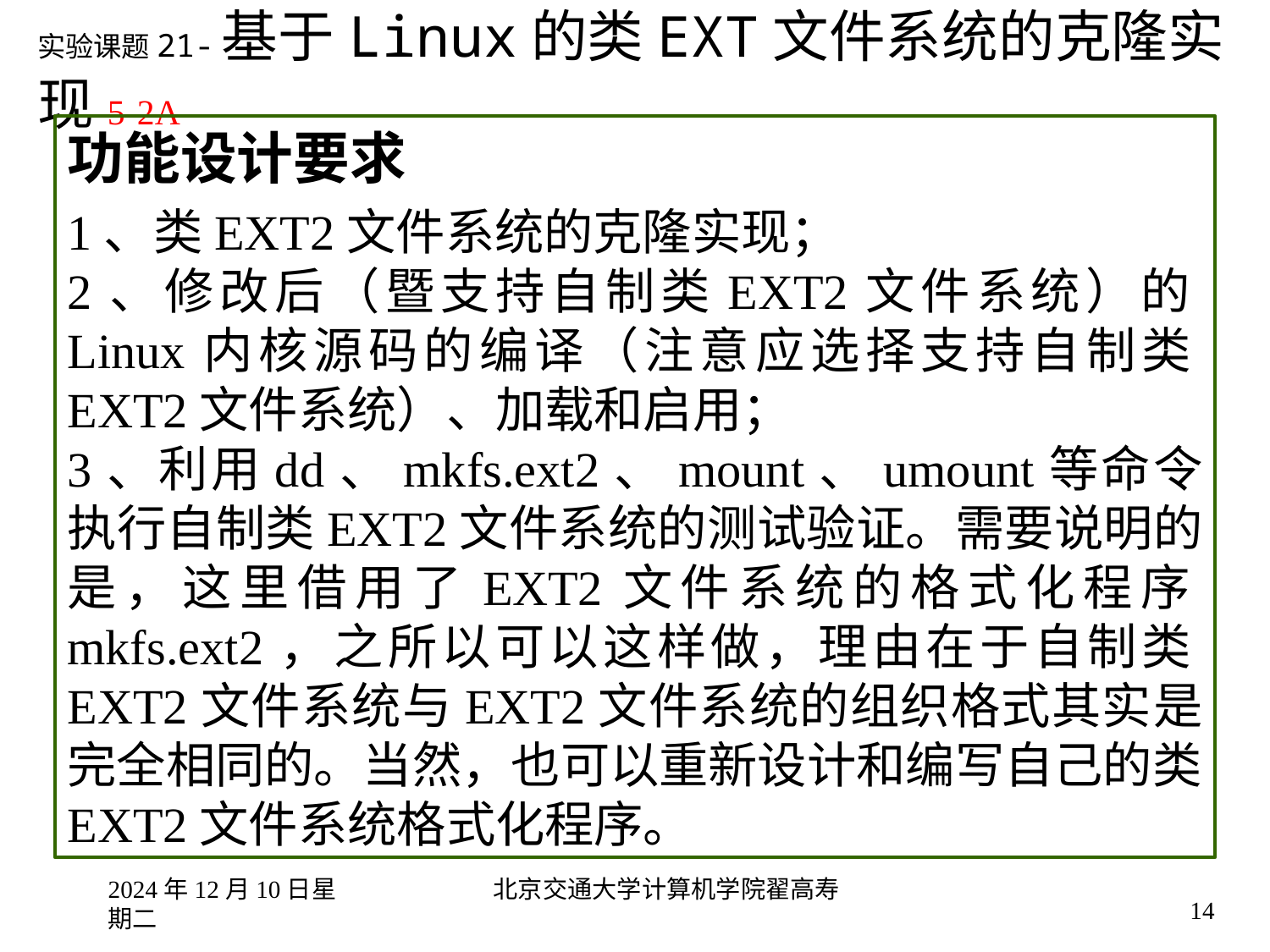

# 实验课题21-基于Linux的类EXT文件系统的克隆实现5-2A
功能设计要求
1、类EXT2文件系统的克隆实现；
2、修改后（暨支持自制类EXT2文件系统）的Linux内核源码的编译（注意应选择支持自制类EXT2文件系统）、加载和启用；
3、利用dd、mkfs.ext2、mount、umount等命令执行自制类EXT2文件系统的测试验证。需要说明的是，这里借用了EXT2文件系统的格式化程序mkfs.ext2，之所以可以这样做，理由在于自制类EXT2文件系统与EXT2文件系统的组织格式其实是完全相同的。当然，也可以重新设计和编写自己的类EXT2文件系统格式化程序。
2024年12月10日星期二
北京交通大学计算机学院翟高寿
14